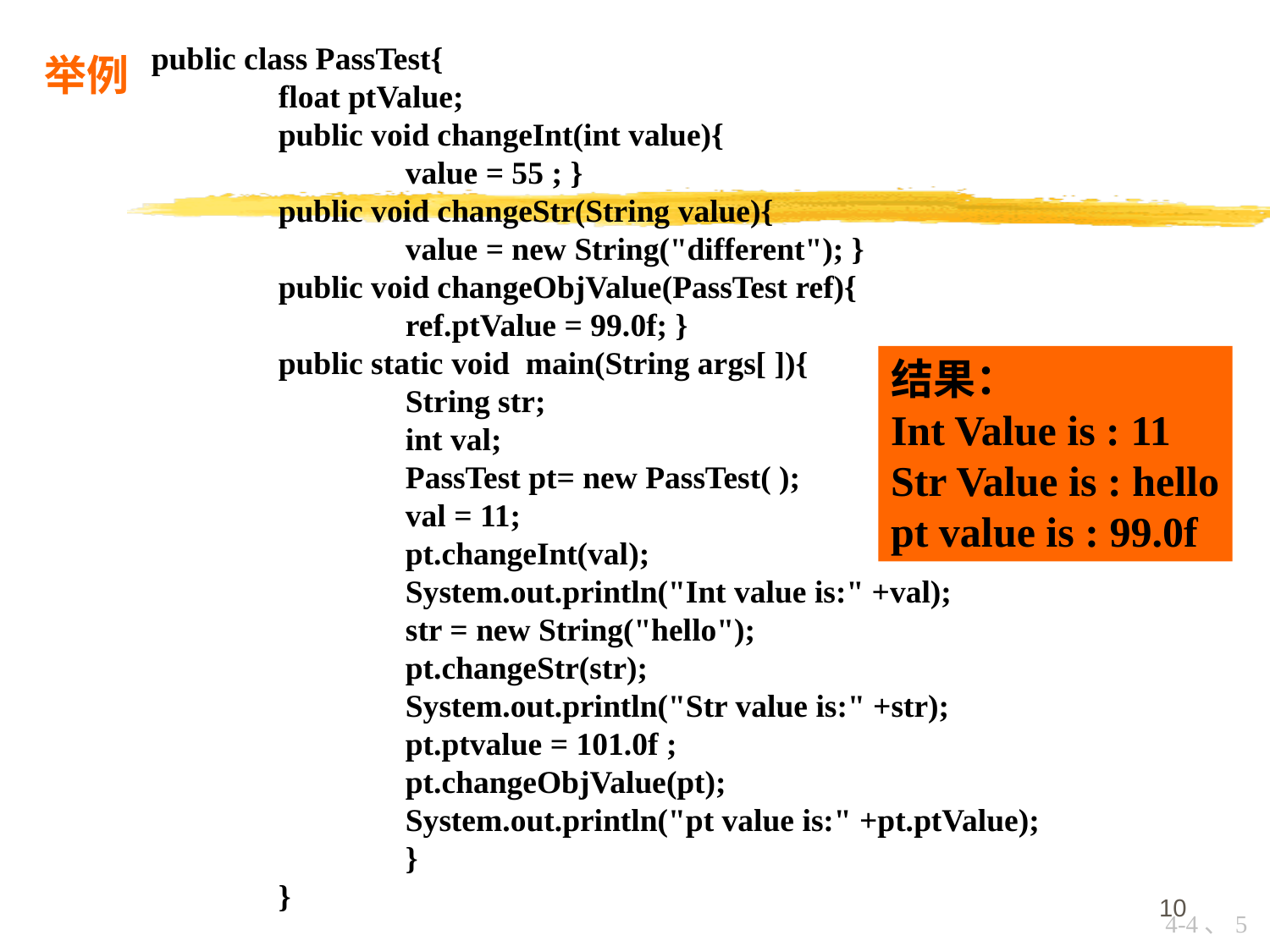

public class PassTest{
	float ptValue;
	public void changeInt(int value){
		value = 55 ; }
	public void changeStr(String value){
		value = new String("different"); }
	public void changeObjValue(PassTest ref){
		ref.ptValue = 99.0f; }
	public static void  main(String args[ ]){
		String str;
		int val;
		PassTest pt= new PassTest( );
		val = 11;
		pt.changeInt(val);
		System.out.println("Int value is:" +val);
		str = new String("hello");
		pt.changeStr(str);
		System.out.println("Str value is:" +str);
		pt.ptvalue = 101.0f ;
		pt.changeObjValue(pt);
		System.out.println("pt value is:" +pt.ptValue);
		}
	}
举例
结果：
Int Value is : 11
Str Value is : hello
pt value is : 99.0f
10
4-4、5